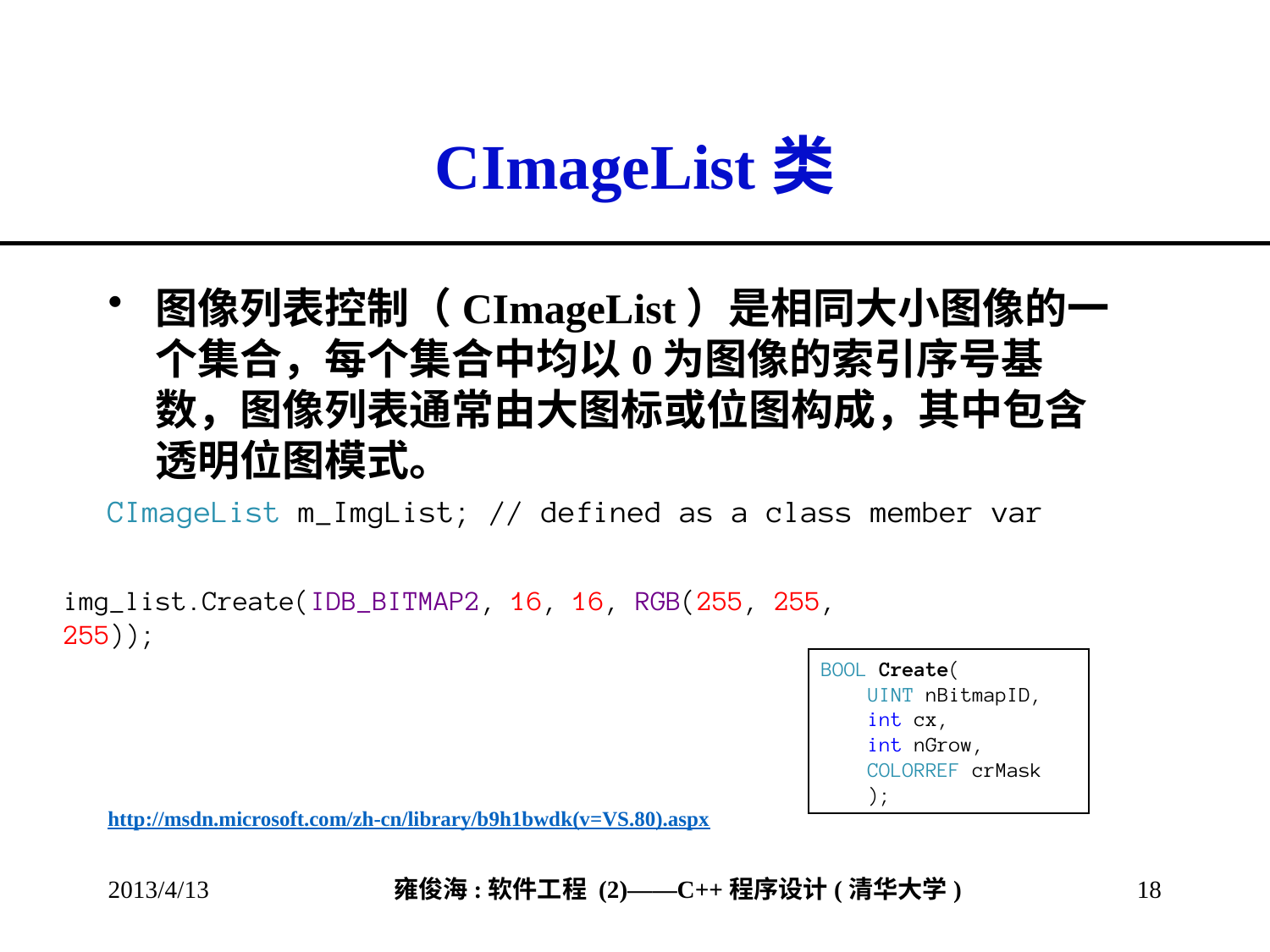

# CImageList类
图像列表控制（CImageList）是相同大小图像的一个集合，每个集合中均以0为图像的索引序号基数，图像列表通常由大图标或位图构成，其中包含透明位图模式。
CImageList m_ImgList; // defined as a class member var

img_list.Create(IDB_BITMAP2, 16, 16, RGB(255, 255, 255));
BOOL Create(
    UINT nBitmapID,
    int cx,
    int nGrow,
    COLORREF crMask
    );
http://msdn.microsoft.com/zh-cn/library/b9h1bwdk(v=VS.80).aspx
2013/4/13
18